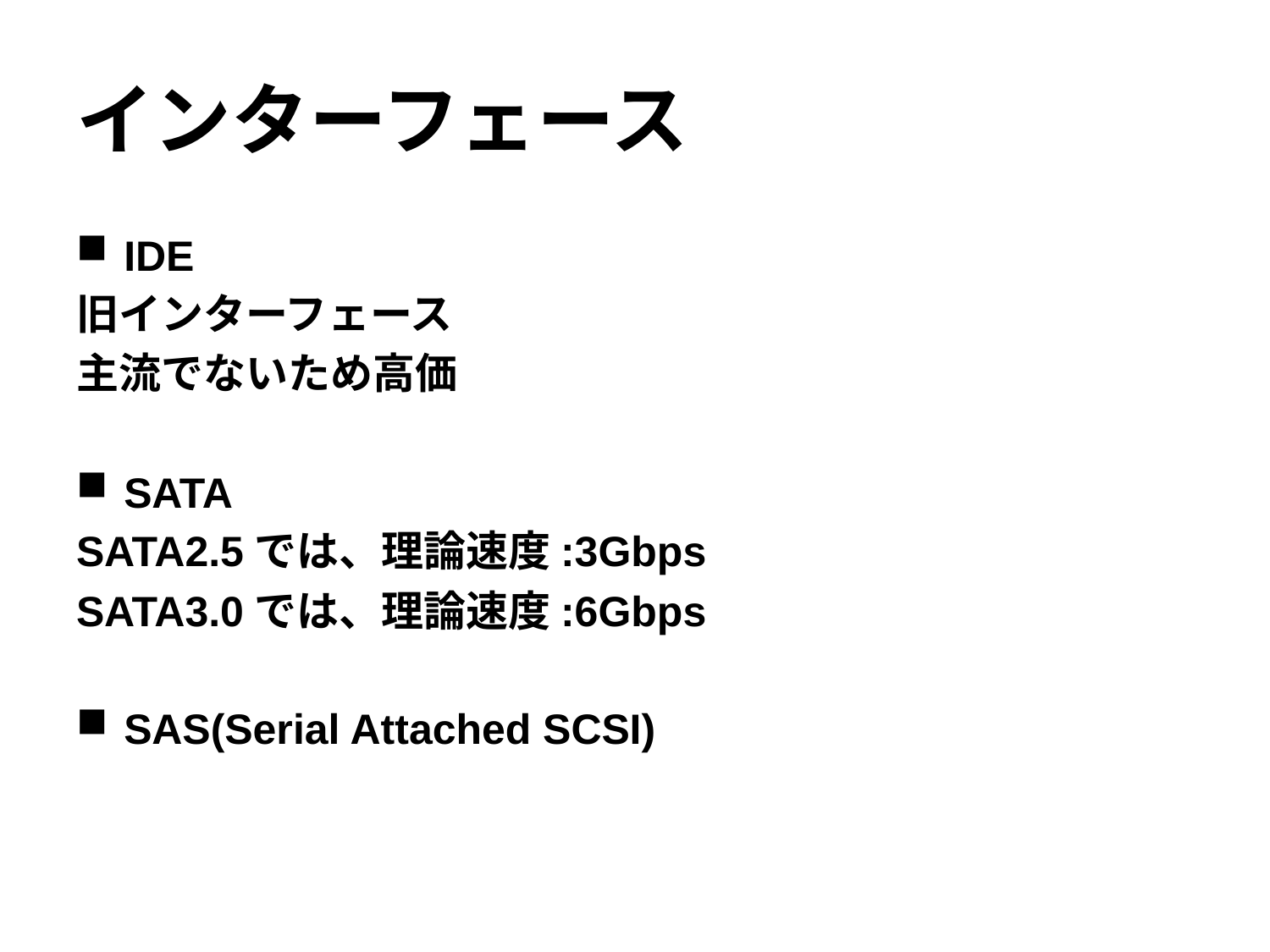

# インターフェース
IDE
旧インターフェース
主流でないため高価

SATA
SATA2.5では、理論速度:3Gbps
SATA3.0では、理論速度:6Gbps

SAS(Serial Attached SCSI)